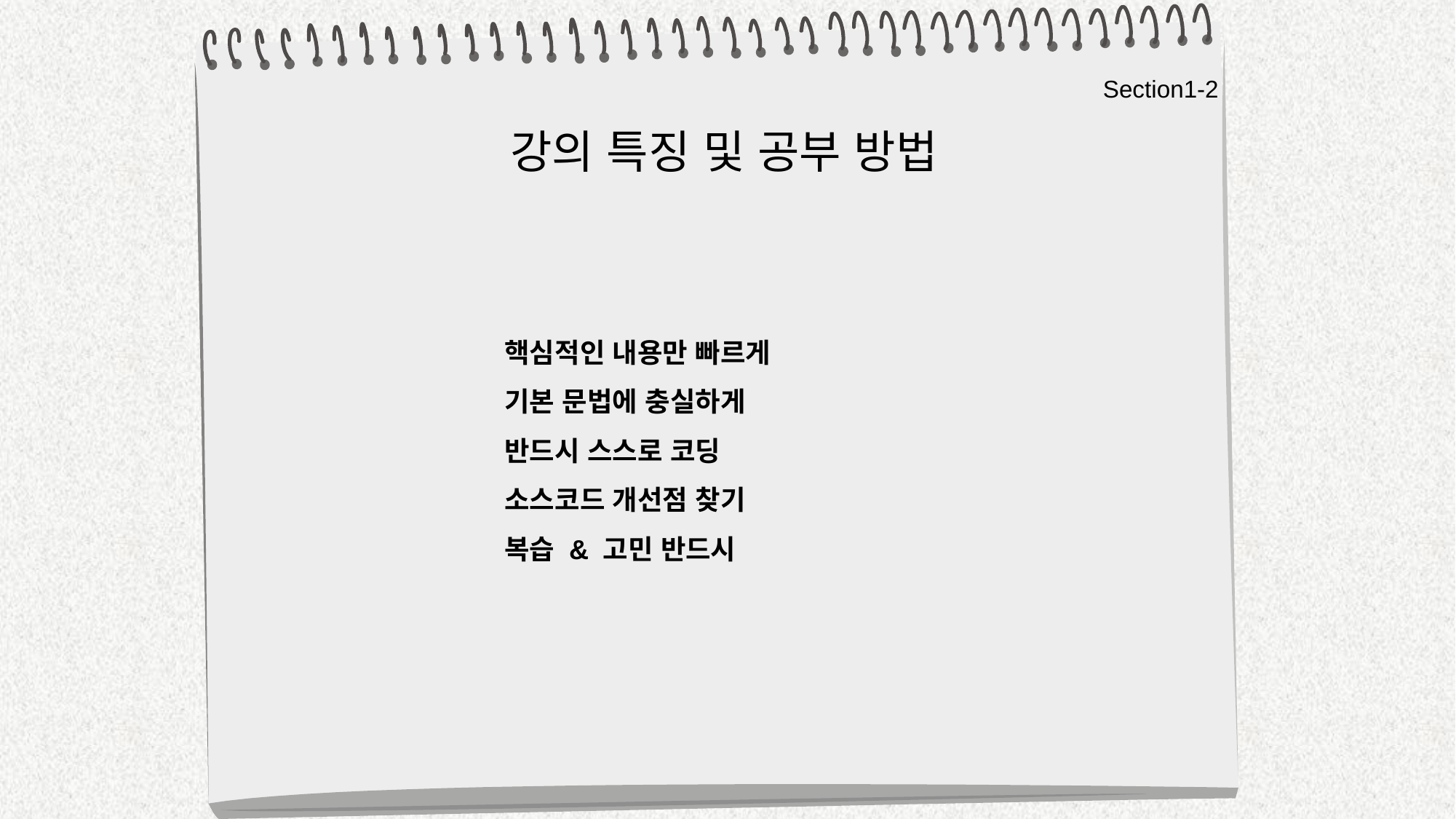

Section1-2
강의 특징 및 공부 방법
핵심적인 내용만 빠르게
기본 문법에 충실하게
반드시 스스로 코딩
소스코드 개선점 찾기
복습 & 고민 반드시